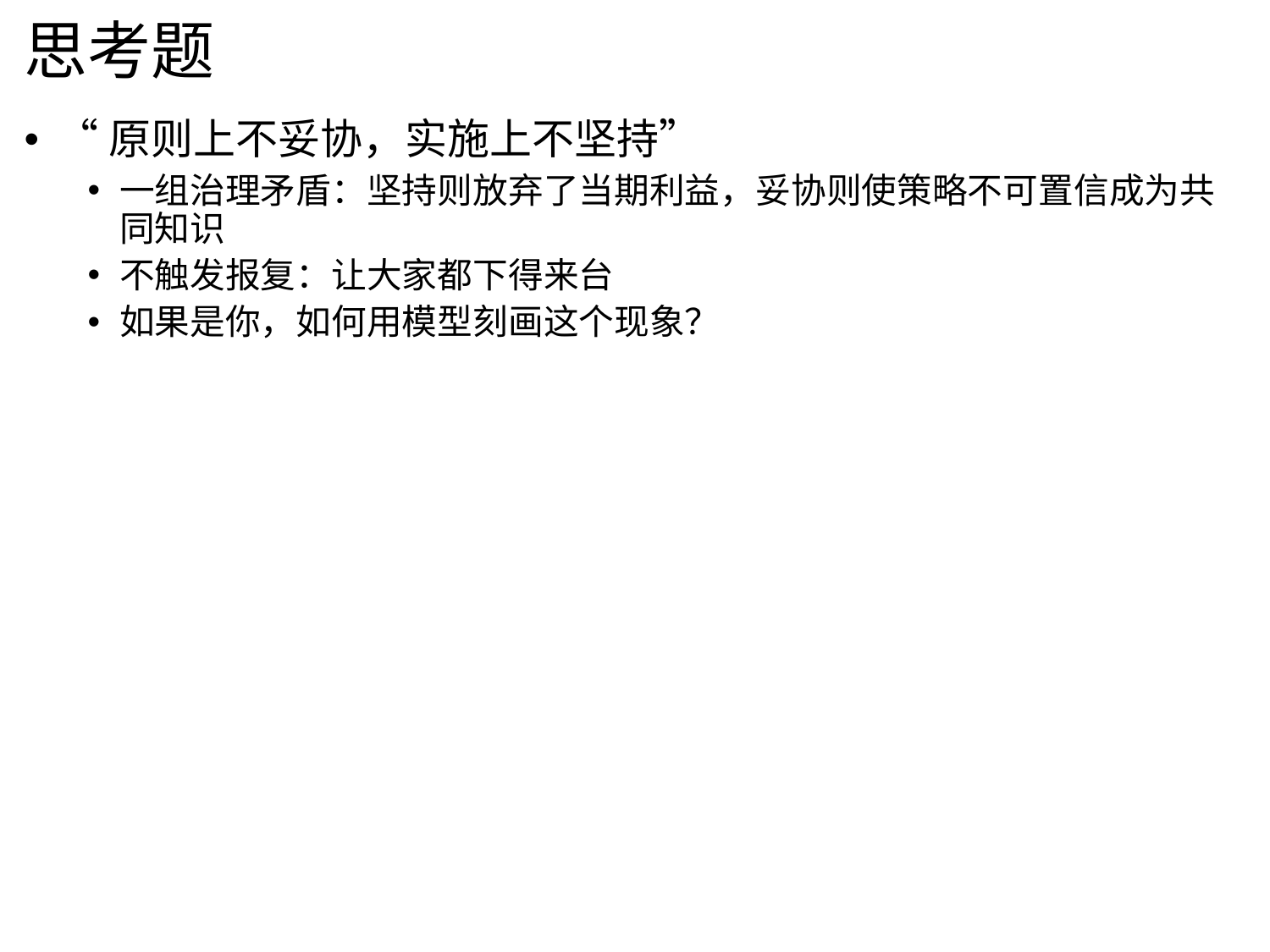

# 思考题
“原则上不妥协，实施上不坚持”
一组治理矛盾：坚持则放弃了当期利益，妥协则使策略不可置信成为共同知识
不触发报复：让大家都下得来台
如果是你，如何用模型刻画这个现象？